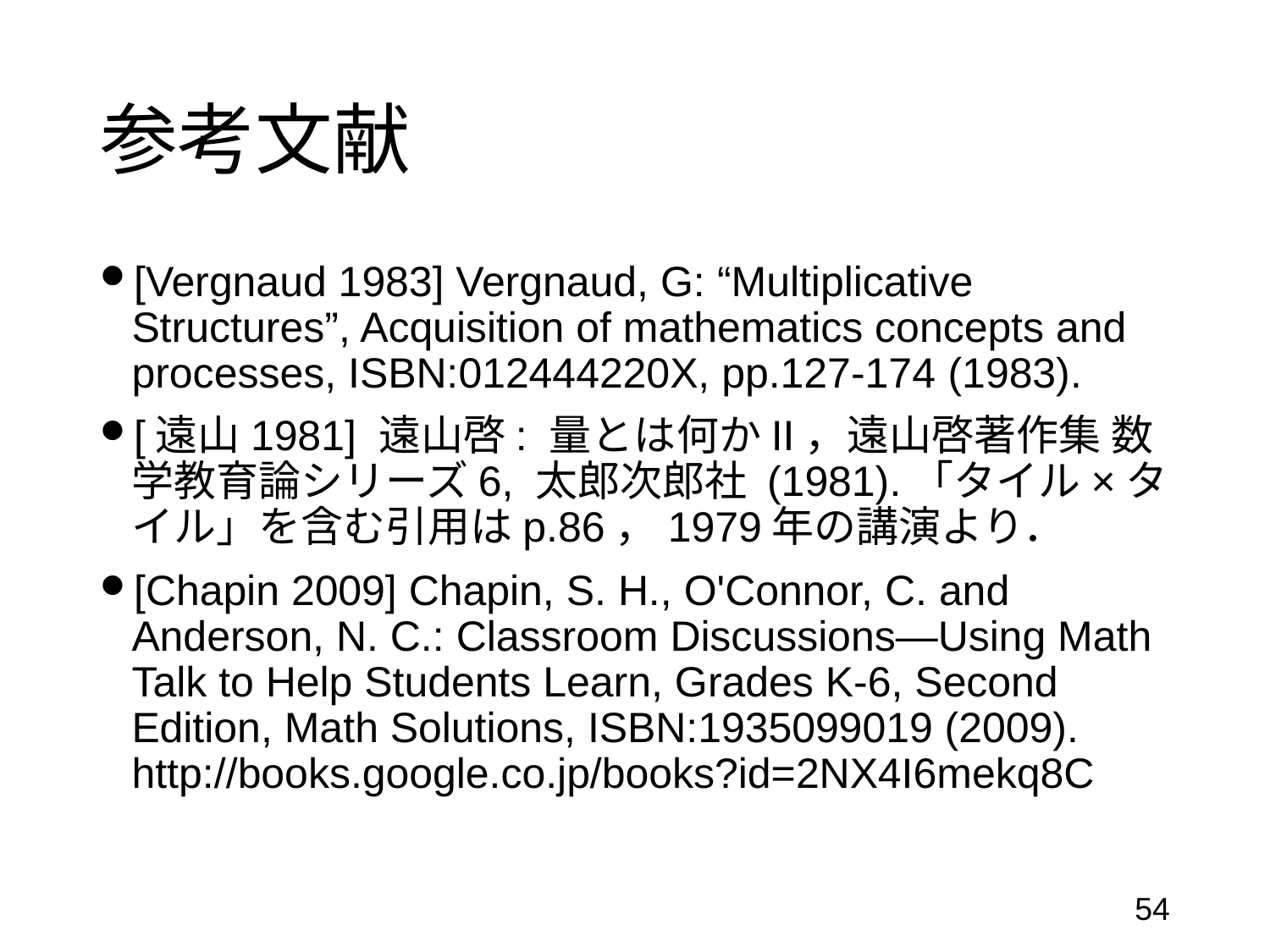

# 参考文献
[Vergnaud 1983] Vergnaud, G: “Multiplicative Structures”, Acquisition of mathematics concepts and processes, ISBN:012444220X, pp.127-174 (1983).
[遠山1981] 遠山啓: 量とは何かII，遠山啓著作集 数学教育論シリーズ6, 太郎次郎社 (1981).「タイル×タイル」を含む引用はp.86，1979年の講演より．
[Chapin 2009] Chapin, S. H., O'Connor, C. and Anderson, N. C.: Classroom Discussions―Using Math Talk to Help Students Learn, Grades K-6, Second Edition, Math Solutions, ISBN:1935099019 (2009). http://books.google.co.jp/books?id=2NX4I6mekq8C
54